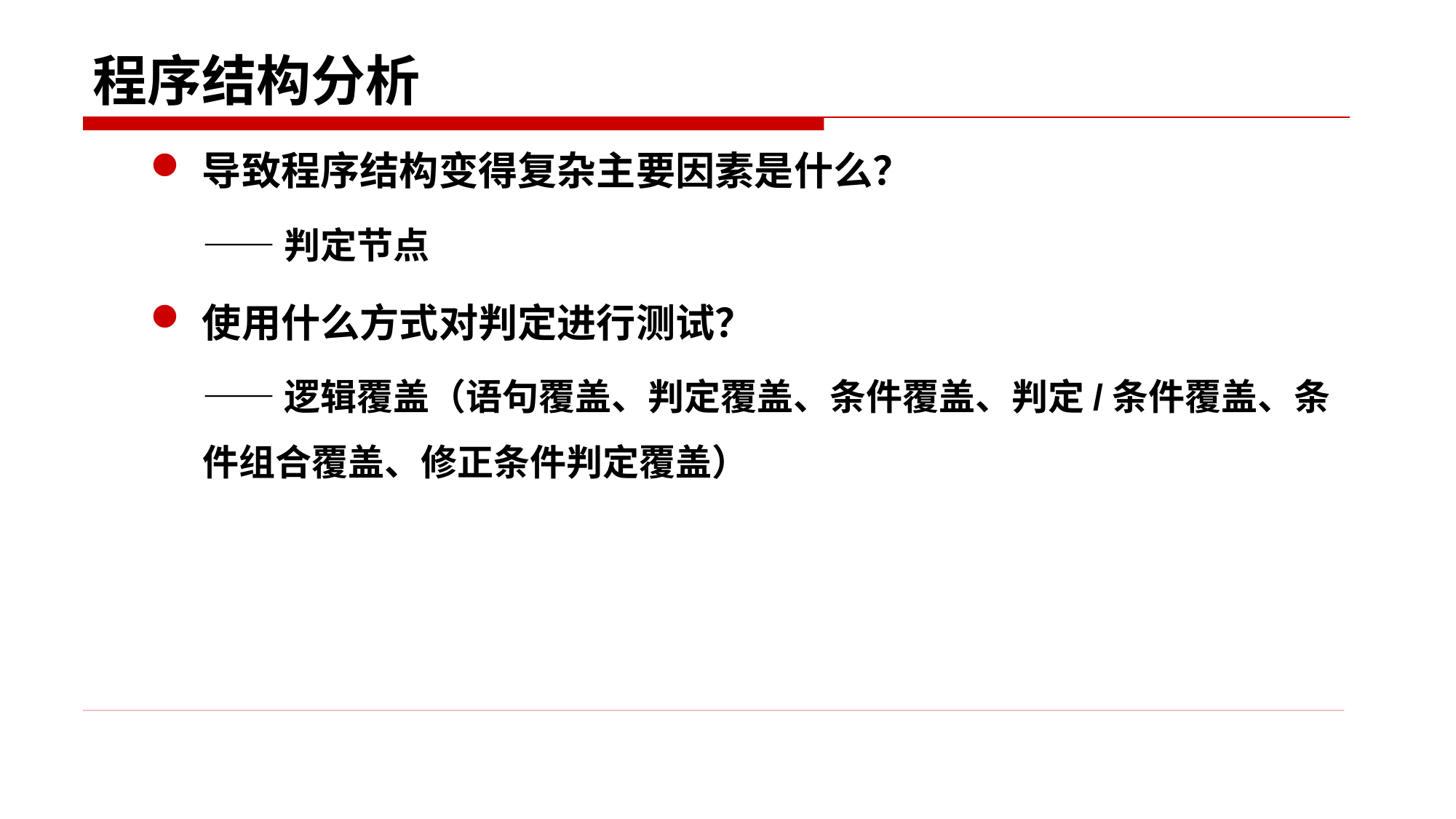

# 程序结构分析
导致程序结构变得复杂主要因素是什么？
——判定节点
使用什么方式对判定进行测试？
——逻辑覆盖（语句覆盖、判定覆盖、条件覆盖、判定/条件覆盖、条件组合覆盖、修正条件判定覆盖）